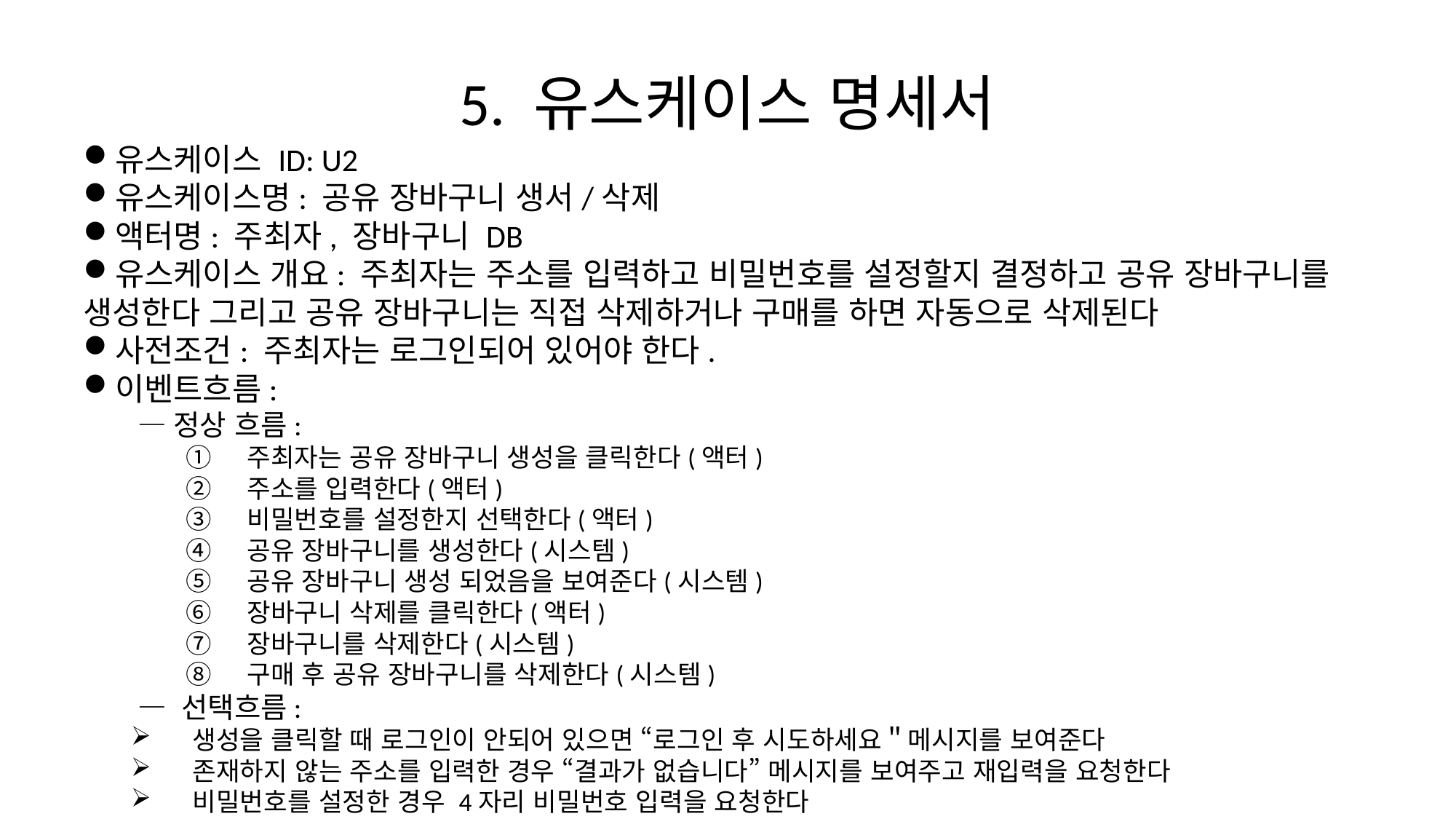

# 5. 유스케이스 명세서
유스케이스 ID: U2
유스케이스명: 공유 장바구니 생서/삭제
액터명: 주최자, 장바구니 DB
유스케이스 개요: 주최자는 주소를 입력하고 비밀번호를 설정할지 결정하고 공유 장바구니를 생성한다 그리고 공유 장바구니는 직접 삭제하거나 구매를 하면 자동으로 삭제된다
사전조건: 주최자는 로그인되어 있어야 한다.
이벤트흐름:
―정상 흐름:
주최자는 공유 장바구니 생성을 클릭한다(액터)
주소를 입력한다(액터)
비밀번호를 설정한지 선택한다(액터)
공유 장바구니를 생성한다(시스템)
공유 장바구니 생성 되었음을 보여준다(시스템)
장바구니 삭제를 클릭한다(액터)
장바구니를 삭제한다(시스템)
구매 후 공유 장바구니를 삭제한다(시스템)
― 선택흐름:
생성을 클릭할 때 로그인이 안되어 있으면 “로그인 후 시도하세요＂메시지를 보여준다
존재하지 않는 주소를 입력한 경우 “결과가 없습니다” 메시지를 보여주고 재입력을 요청한다
비밀번호를 설정한 경우 4자리 비밀번호 입력을 요청한다